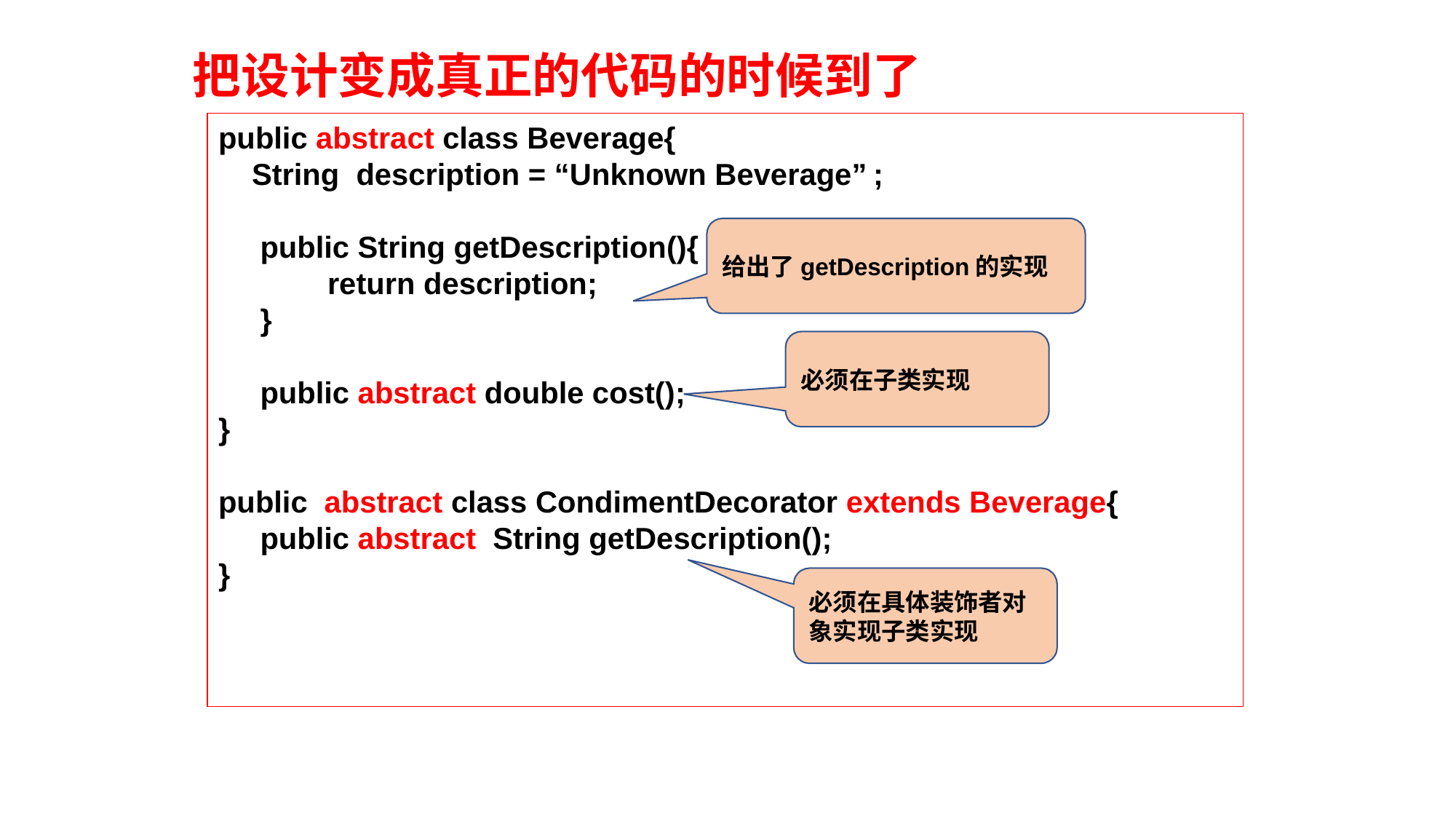

把设计变成真正的代码的时候到了
public abstract class Beverage{
    String  description = “Unknown Beverage”	;

     public String getDescription(){
	return description;
     }

     public abstract double cost();
}

public  abstract class CondimentDecorator extends Beverage{
     public abstract  String getDescription();
}

给出了getDescription的实现
必须在子类实现
必须在具体装饰者对象实现子类实现
180